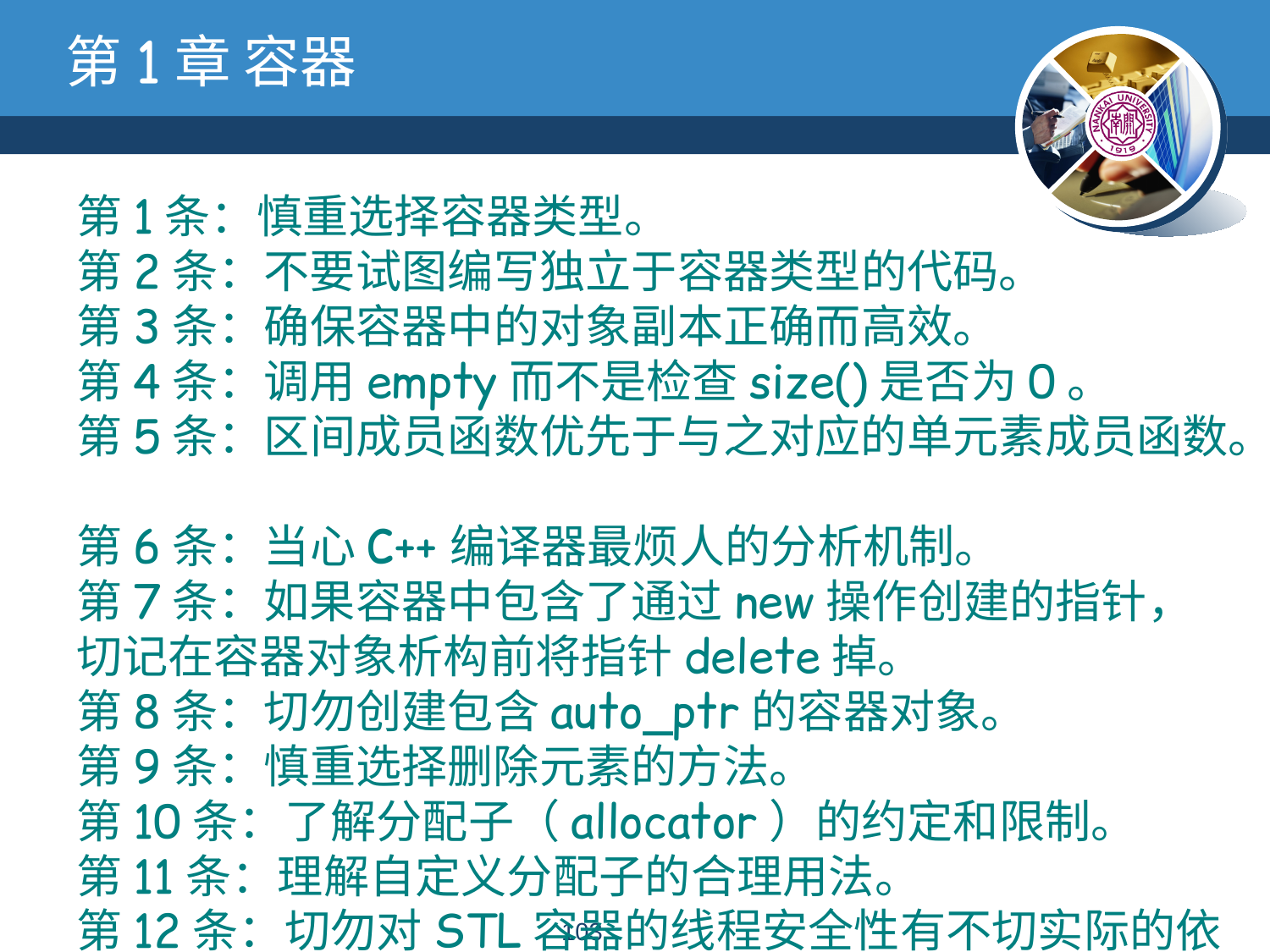

# 第1章 容器
第1条：慎重选择容器类型。
第2条：不要试图编写独立于容器类型的代码。
第3条：确保容器中的对象副本正确而高效。
第4条：调用empty而不是检查size()是否为0。
第5条：区间成员函数优先于与之对应的单元素成员函数。
第6条：当心C++编译器最烦人的分析机制。
第7条：如果容器中包含了通过new操作创建的指针，切记在容器对象析构前将指针delete掉。
第8条：切勿创建包含auto_ptr的容器对象。
第9条：慎重选择删除元素的方法。
第10条：了解分配子（allocator）的约定和限制。
第11条：理解自定义分配子的合理用法。
第12条：切勿对STL容器的线程安全性有不切实际的依赖。
103